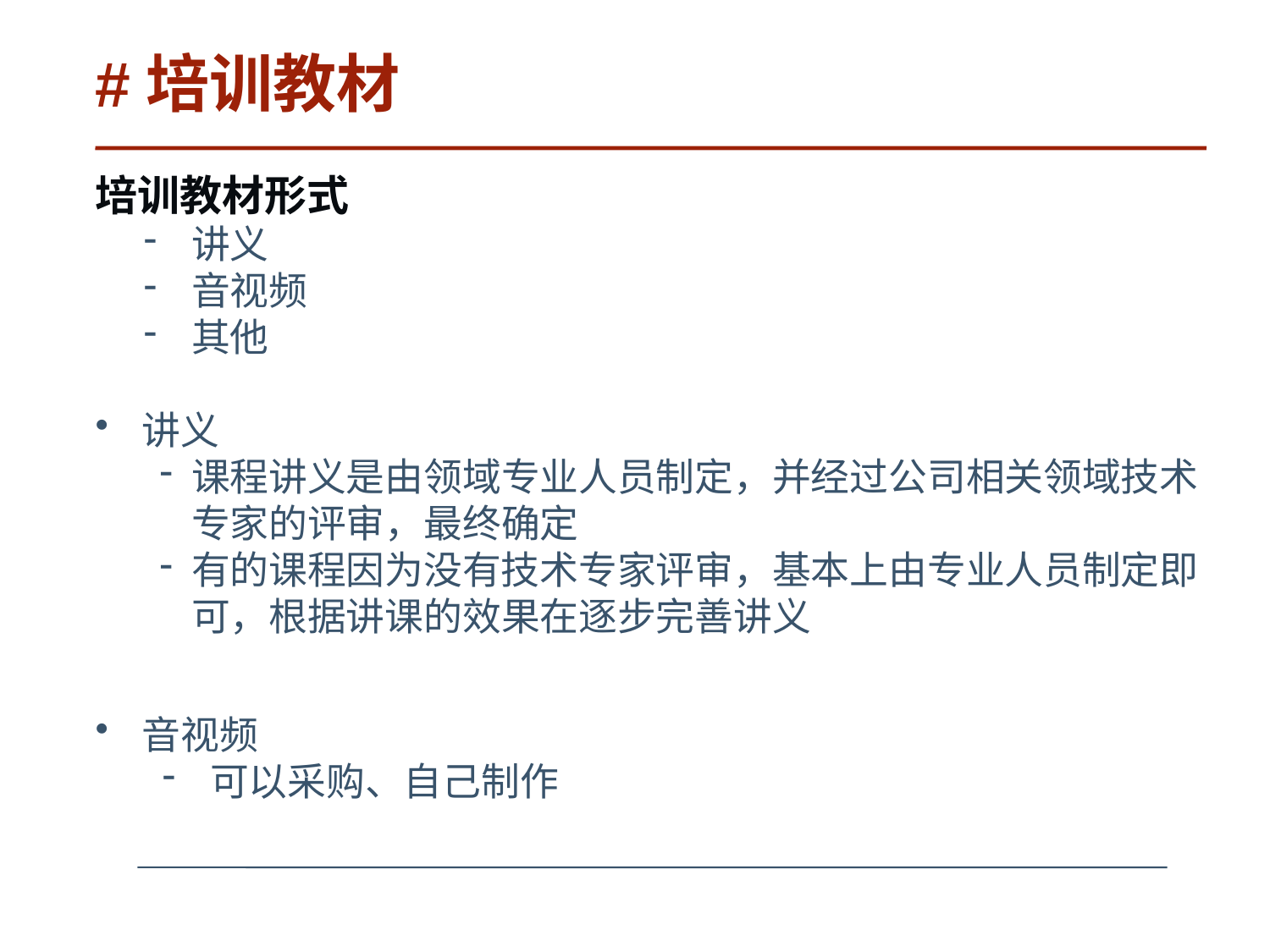

# #培训教材
培训教材形式
讲义
音视频
其他

讲义
课程讲义是由领域专业人员制定，并经过公司相关领域技术专家的评审，最终确定
有的课程因为没有技术专家评审，基本上由专业人员制定即可，根据讲课的效果在逐步完善讲义

音视频
可以采购、自己制作